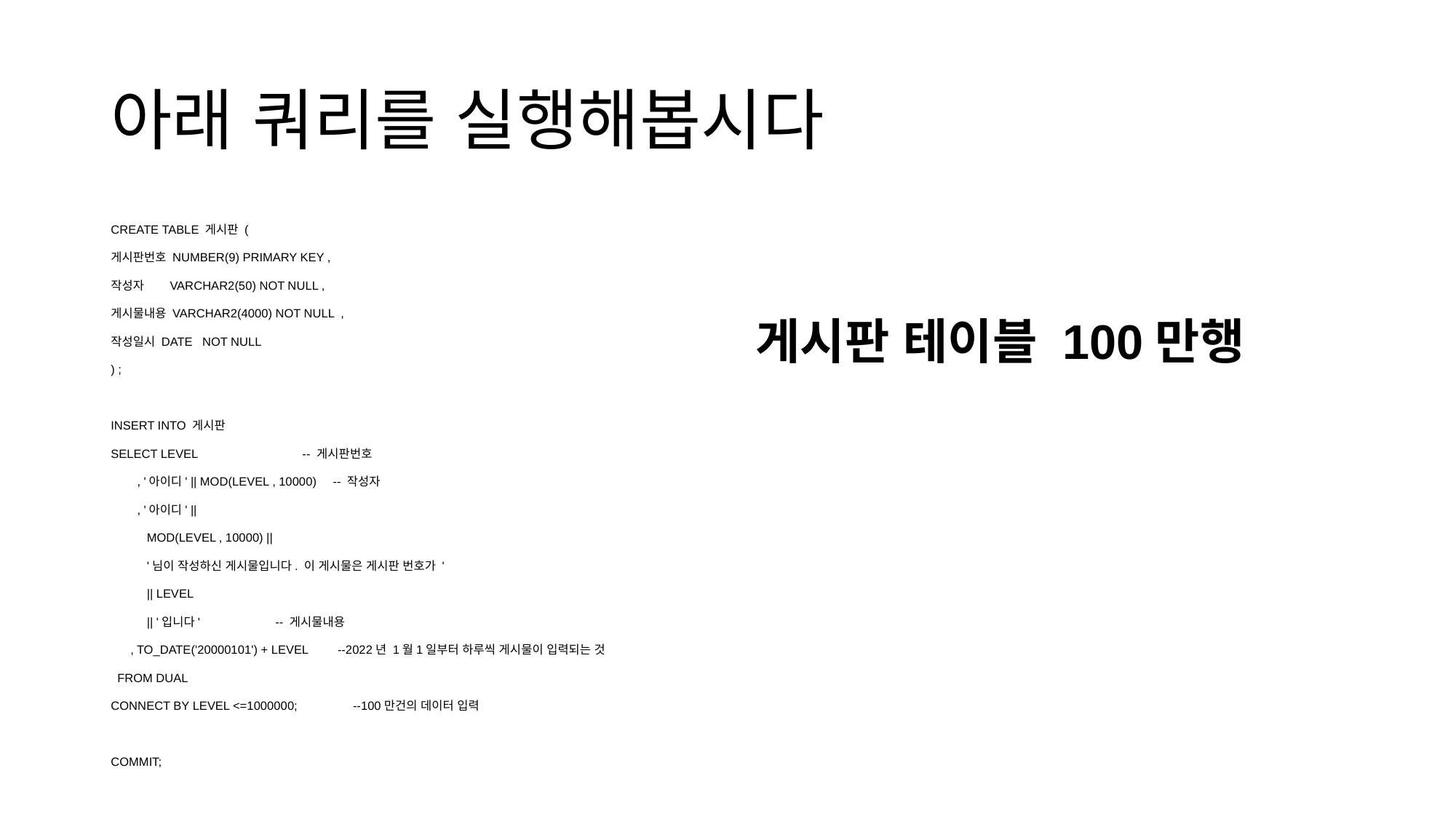

# 아래 쿼리를 실행해봅시다
CREATE TABLE 게시판 (
게시판번호 NUMBER(9) PRIMARY KEY ,
작성자       VARCHAR2(50) NOT NULL ,
게시물내용 VARCHAR2(4000) NOT NULL  ,
작성일시 DATE   NOT NULL
) ;

INSERT INTO 게시판
SELECT LEVEL                                -- 게시판번호
        , '아이디' || MOD(LEVEL , 10000)     -- 작성자
        , '아이디' ||
           MOD(LEVEL , 10000) ||
           '님이 작성하신 게시물입니다. 이 게시물은 게시판 번호가 '
           || LEVEL
           || '입니다'                       -- 게시물내용
      , TO_DATE('20000101') + LEVEL         --2022년 1월1일부터 하루씩 게시물이 입력되는 것
  FROM DUAL
CONNECT BY LEVEL <=1000000;                 --100만건의 데이터 입력

COMMIT;
게시판 테이블 100만행